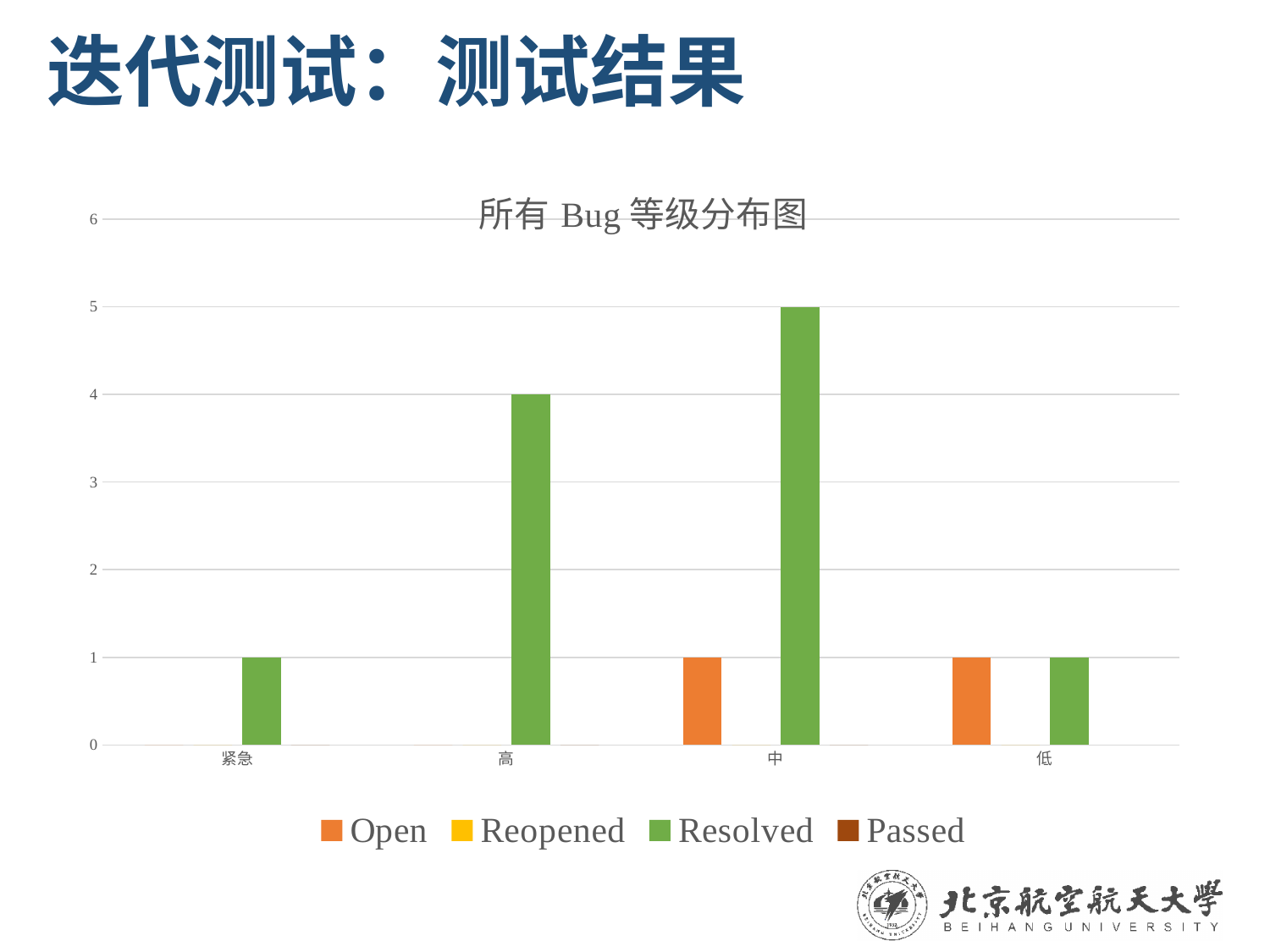

# 迭代测试：测试结果

### Chart: 所有Bug等级分布图

| Category | Open | Reopened | Resolved | Passed |
|---|---|---|---|---|
| 紧急 | 0.0 | 0.0 | 1.0 | 0.0 |
| 高 | 0.0 | 0.0 | 4.0 | 0.0 |
| 中 | 1.0 | 0.0 | 5.0 | 0.0 |
| 低 | 1.0 | 0.0 | 1.0 | None |